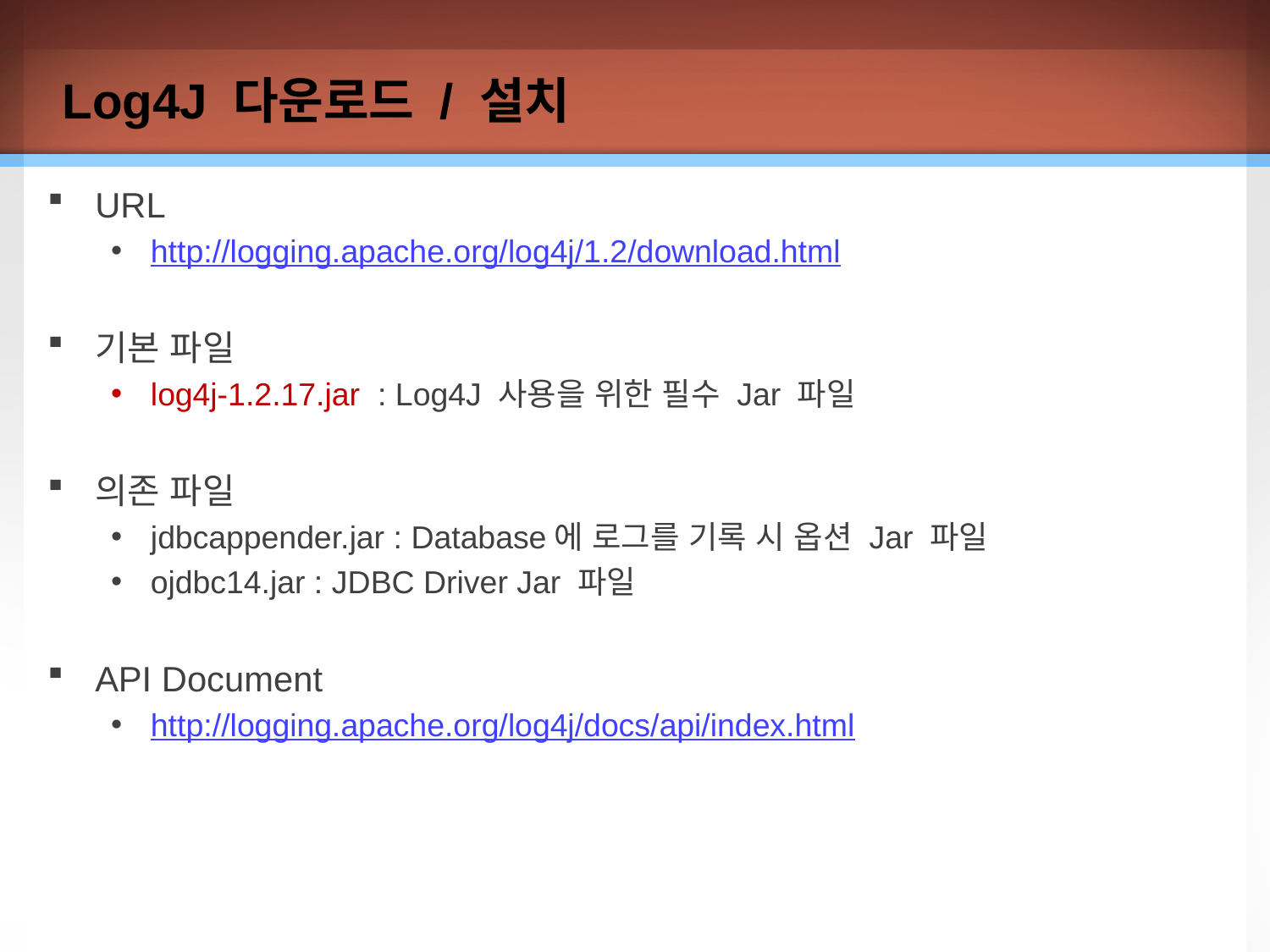

Log4J 다운로드 / 설치
URL
http://logging.apache.org/log4j/1.2/download.html

기본 파일
log4j-1.2.17.jar  : Log4J 사용을 위한 필수 Jar 파일

의존 파일
jdbcappender.jar : Database에 로그를 기록 시 옵션 Jar 파일
ojdbc14.jar : JDBC Driver Jar 파일

API Document
http://logging.apache.org/log4j/docs/api/index.html